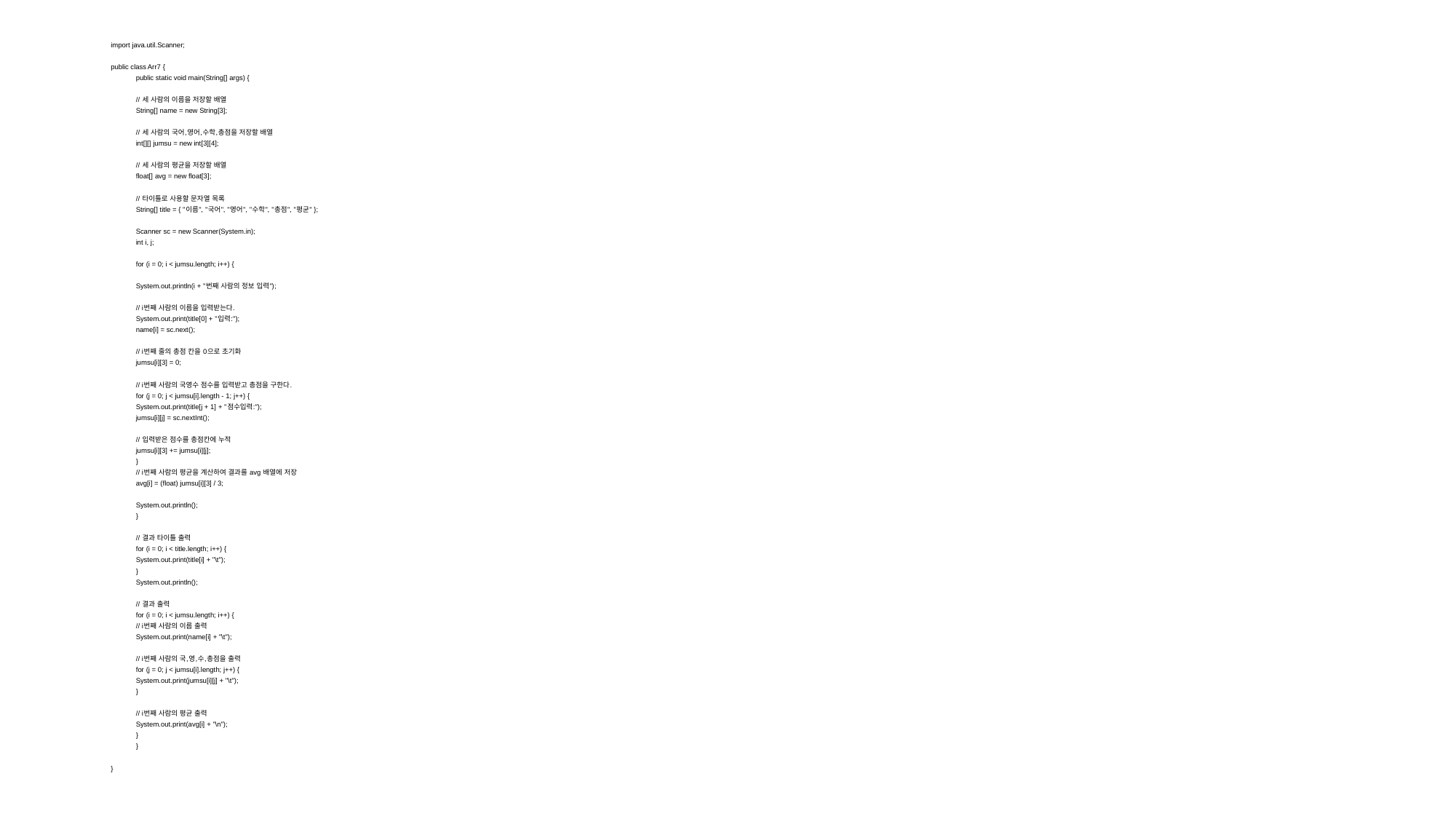

#
import java.util.Scanner;

public class Arr7 {
	public static void main(String[] args) {

		// 세 사람의 이름을 저장할 배열
		String[] name = new String[3];

		// 세 사람의 국어,영어,수학,총점을 저장할 배열
		int[][] jumsu = new int[3][4];

		// 세 사람의 평균을 저장할 배열
		float[] avg = new float[3];

		// 타이틀로 사용할 문자열 목록
		String[] title = { "이름", "국어", "영어", "수학", "총점", "평균" };

		Scanner sc = new Scanner(System.in);
		int i, j;

		for (i = 0; i < jumsu.length; i++) {

			System.out.println(i + "번째 사람의 정보 입력");

			// i번째 사람의 이름을 입력받는다.
			System.out.print(title[0] + "입력:");
			name[i] = sc.next();

			// i번째 줄의 총점 칸을 0으로 초기화
			jumsu[i][3] = 0;

			// i번째 사람의 국영수 점수를 입력받고 총점을 구한다.
			for (j = 0; j < jumsu[i].length - 1; j++) {
				System.out.print(title[j + 1] + "점수입력:");
				jumsu[i][j] = sc.nextInt();

				// 입력받은 점수를 총점칸에 누적
				jumsu[i][3] += jumsu[i][j];
			}
			// i번째 사람의 평균을 계산하여 결과를 avg 배열에 저장
			avg[i] = (float) jumsu[i][3] / 3;

			System.out.println();
		}

		// 결과 타이틀 출력
		for (i = 0; i < title.length; i++) {
			System.out.print(title[i] + "\t");
		}
		System.out.println();

		// 결과 출력
		for (i = 0; i < jumsu.length; i++) {
			// i번째 사람의 이름 출력
			System.out.print(name[i] + "\t");

			// i번째 사람의 국,영,수,총점을 출력
			for (j = 0; j < jumsu[i].length; j++) {
				System.out.print(jumsu[i][j] + "\t");
			}

			// i번째 사람의 평균 출력
			System.out.print(avg[i] + "\n");
		}
	}

}